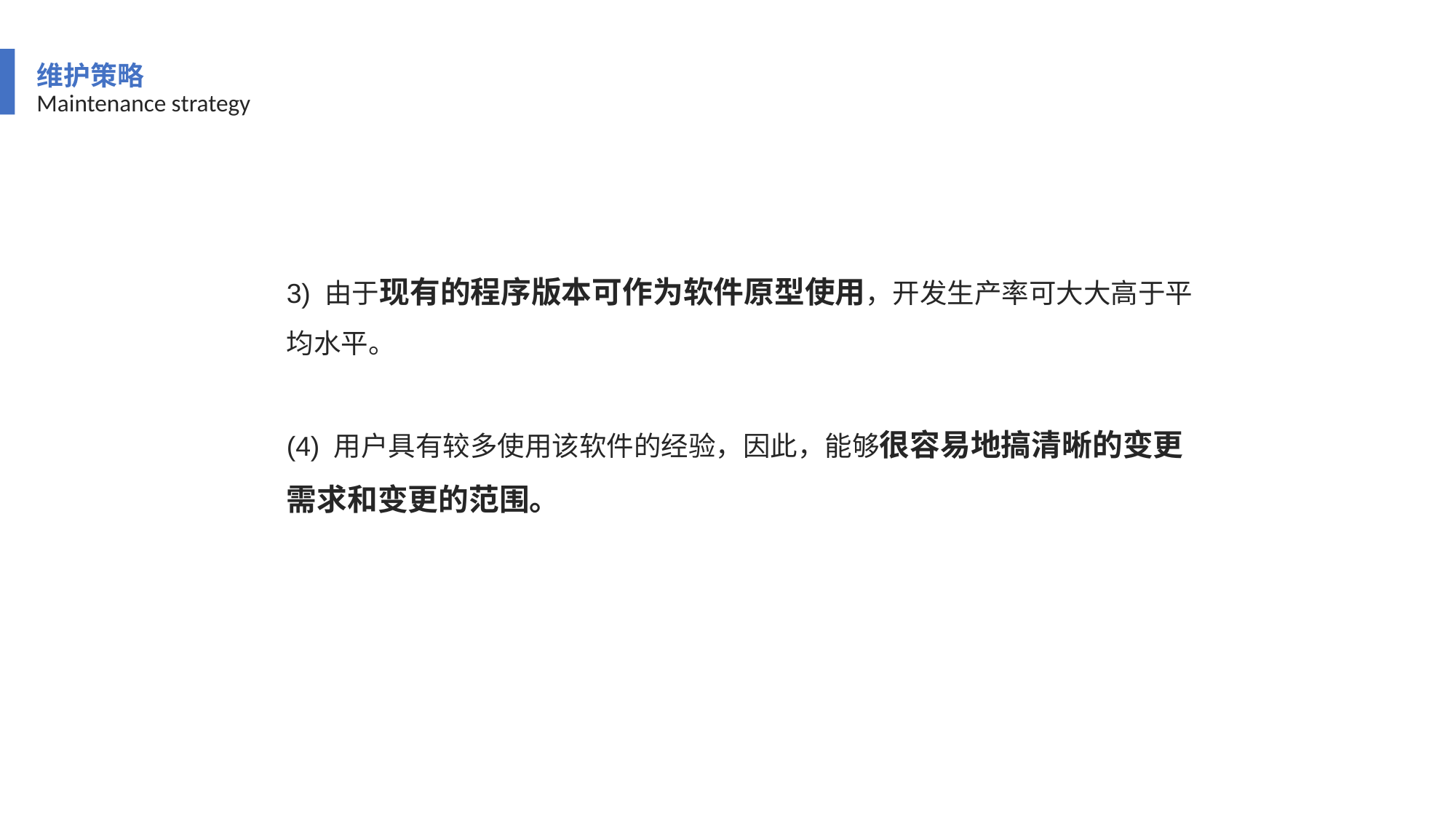

维护策略
Maintenance strategy
3) 由于现有的程序版本可作为软件原型使用，开发生产率可大大高于平均水平。

(4) 用户具有较多使用该软件的经验，因此，能够很容易地搞清晰的变更需求和变更的范围。